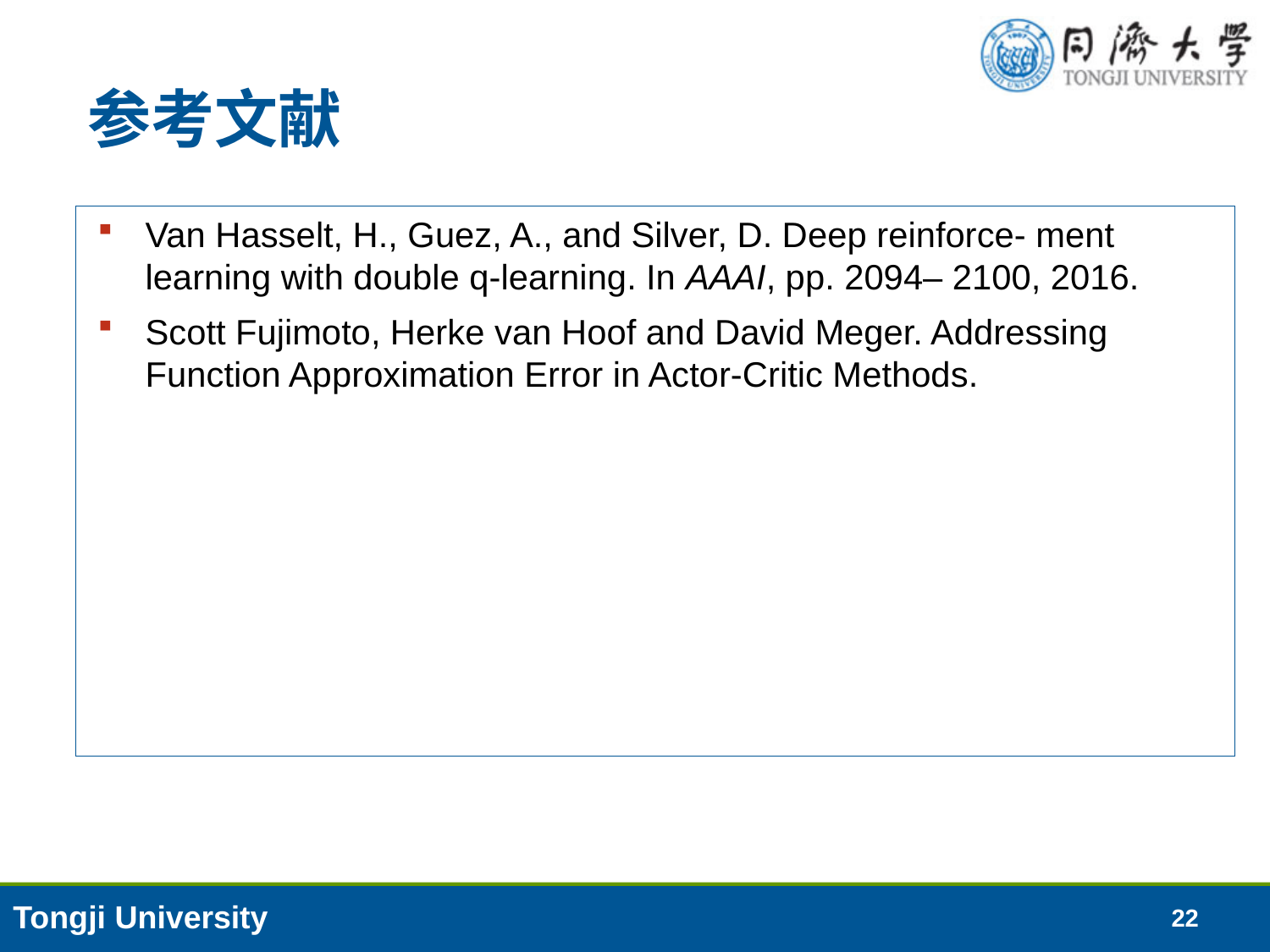

# 参考文献
Van Hasselt, H., Guez, A., and Silver, D. Deep reinforce- ment learning with double q-learning. In AAAI, pp. 2094– 2100, 2016.
Scott Fujimoto, Herke van Hoof and David Meger. Addressing Function Approximation Error in Actor-Critic Methods.